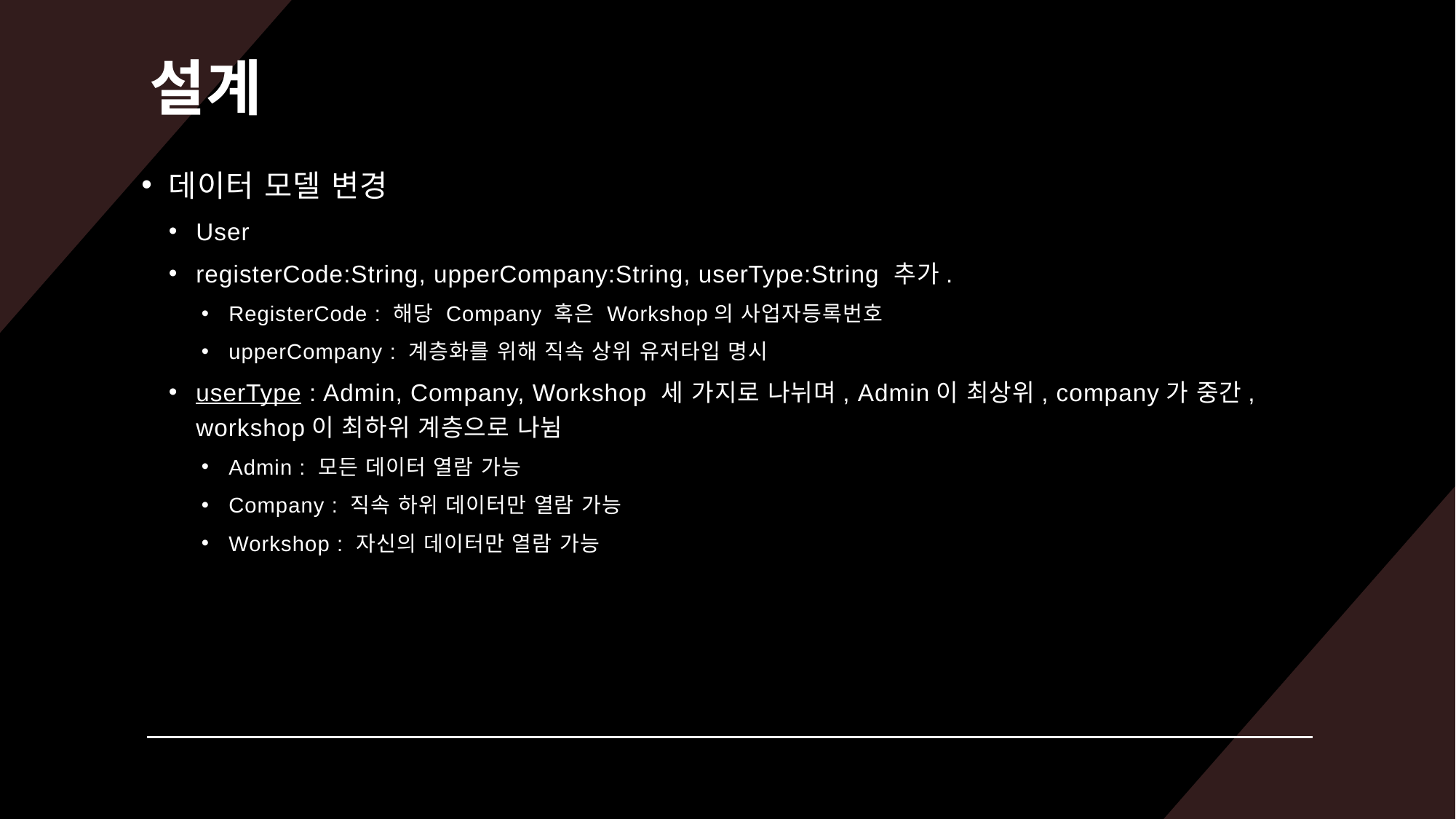

# 설계
데이터 모델 변경
User
registerCode:String, upperCompany:String, userType:String 추가.
RegisterCode : 해당 Company 혹은 Workshop의 사업자등록번호
upperCompany : 계층화를 위해 직속 상위 유저타입 명시
userType : Admin, Company, Workshop 세 가지로 나뉘며, Admin이 최상위, company가 중간, workshop이 최하위 계층으로 나뉨
Admin : 모든 데이터 열람 가능
Company : 직속 하위 데이터만 열람 가능
Workshop : 자신의 데이터만 열람 가능